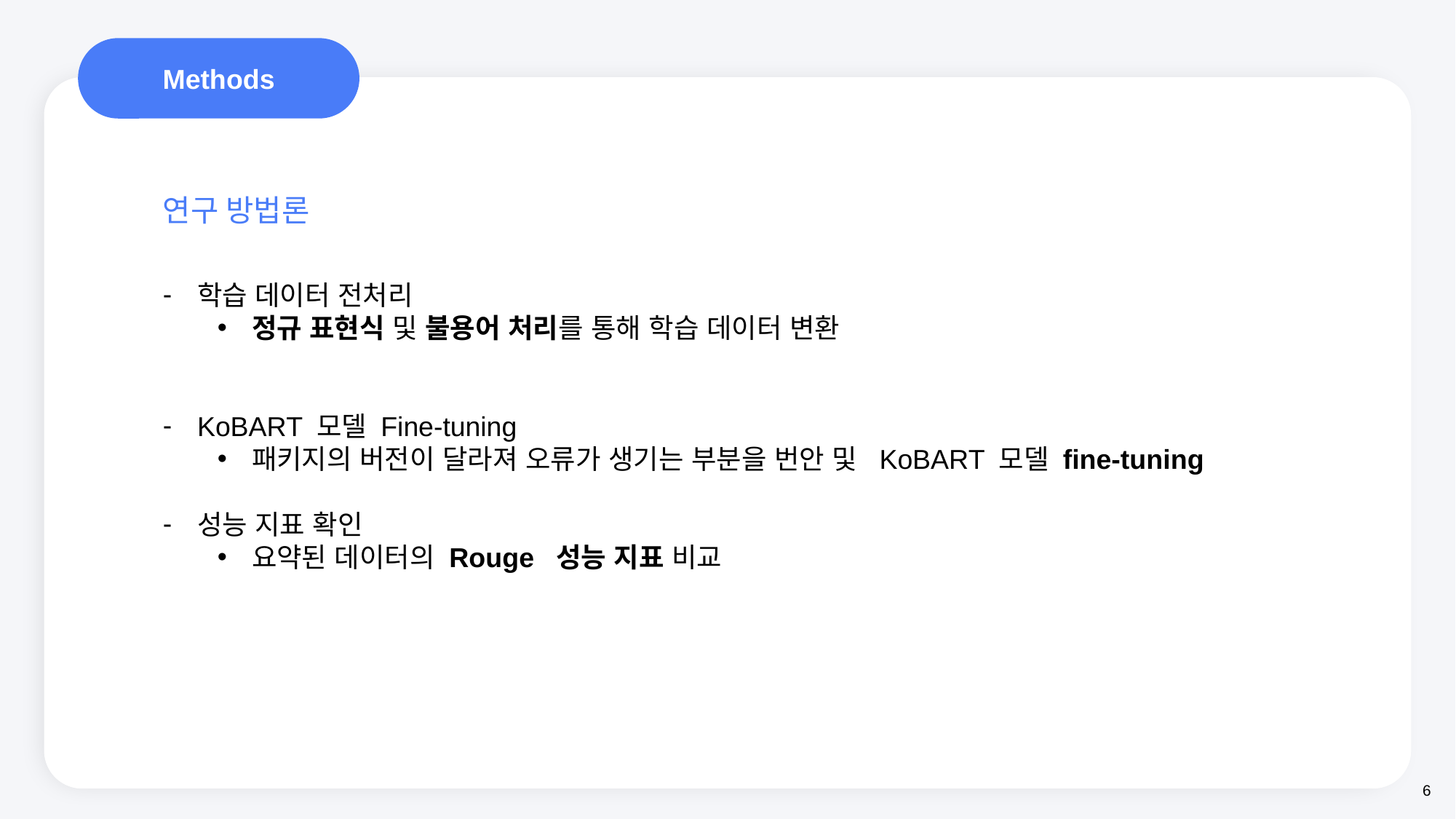

Methods

연구 방법론
학습 데이터 전처리
정규 표현식 및 불용어 처리를 통해 학습 데이터 변환

KoBART 모델 Fine-tuning
패키지의 버전이 달라져 오류가 생기는 부분을 번안 및  KoBART 모델 fine-tuning

성능 지표 확인
요약된 데이터의 Rouge  성능 지표 비교
6